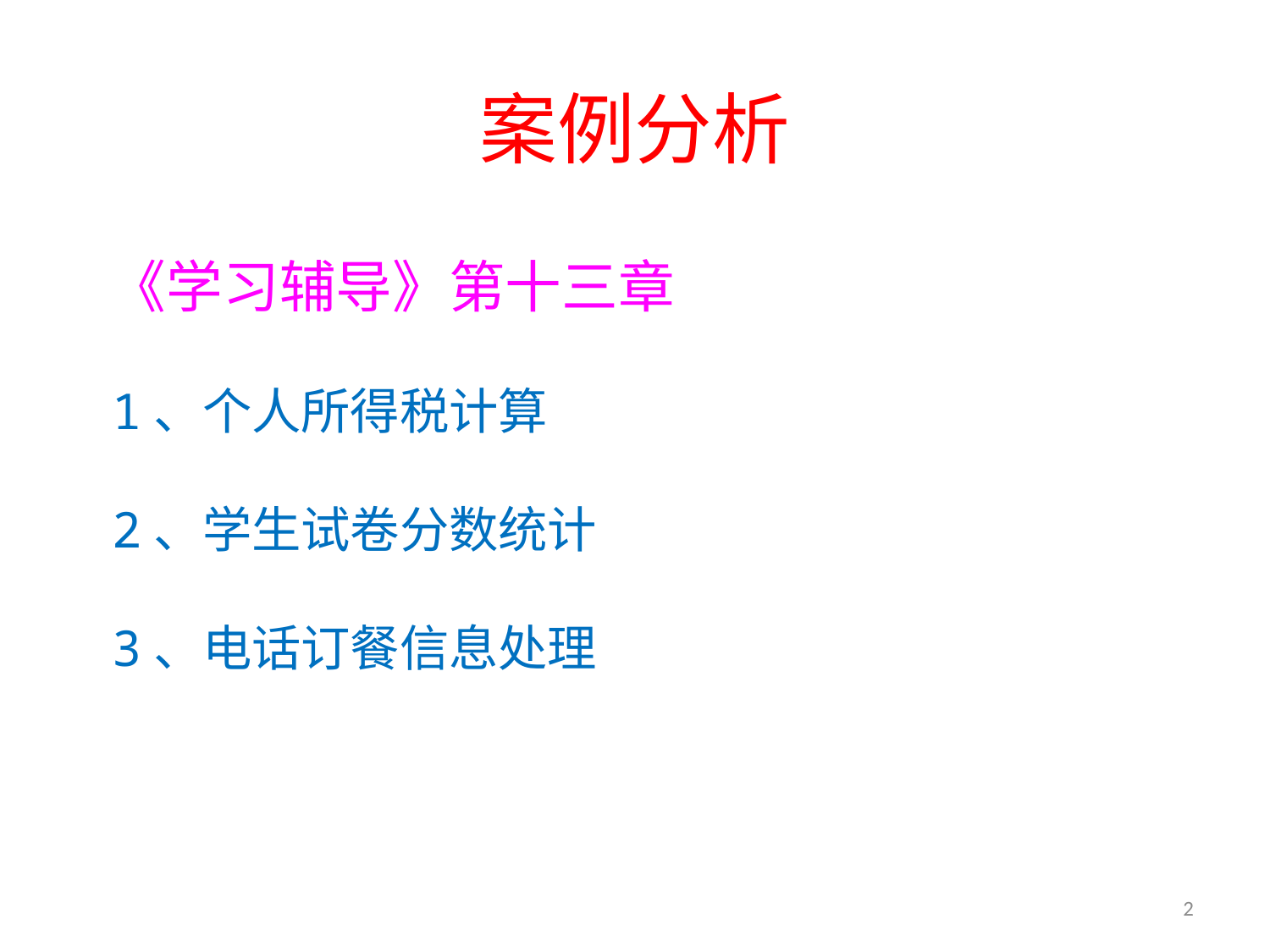

# 案例分析
《学习辅导》第十三章
1、个人所得税计算

2、学生试卷分数统计

3、电话订餐信息处理
2